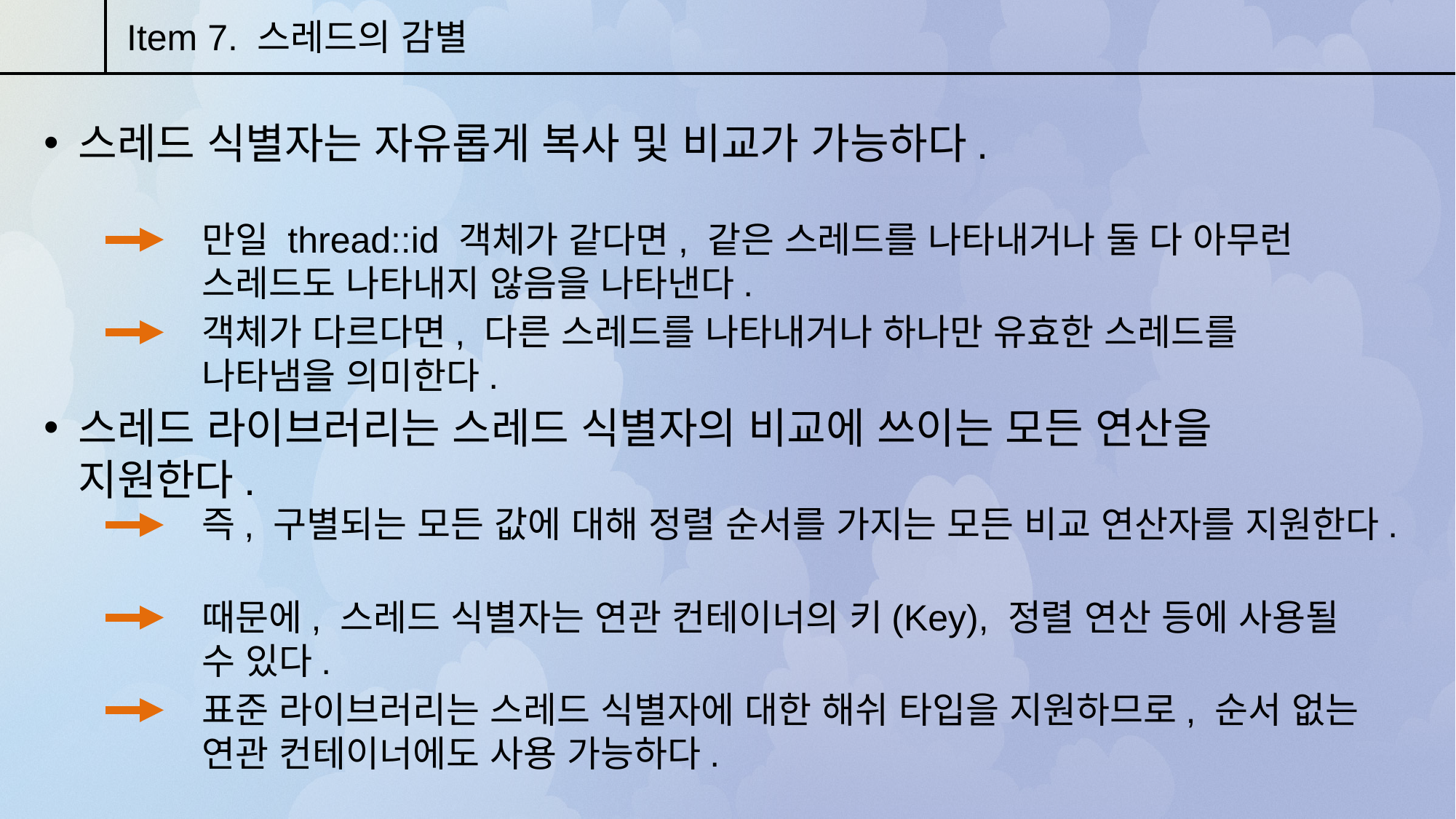

Item 7. 스레드의 감별
스레드 식별자는 자유롭게 복사 및 비교가 가능하다.
만일 thread::id 객체가 같다면, 같은 스레드를 나타내거나 둘 다 아무런 스레드도 나타내지 않음을 나타낸다.
객체가 다르다면, 다른 스레드를 나타내거나 하나만 유효한 스레드를 나타냄을 의미한다.
스레드 라이브러리는 스레드 식별자의 비교에 쓰이는 모든 연산을 지원한다.
즉, 구별되는 모든 값에 대해 정렬 순서를 가지는 모든 비교 연산자를 지원한다.
때문에, 스레드 식별자는 연관 컨테이너의 키(Key), 정렬 연산 등에 사용될 수 있다.
표준 라이브러리는 스레드 식별자에 대한 해쉬 타입을 지원하므로, 순서 없는 연관 컨테이너에도 사용 가능하다.